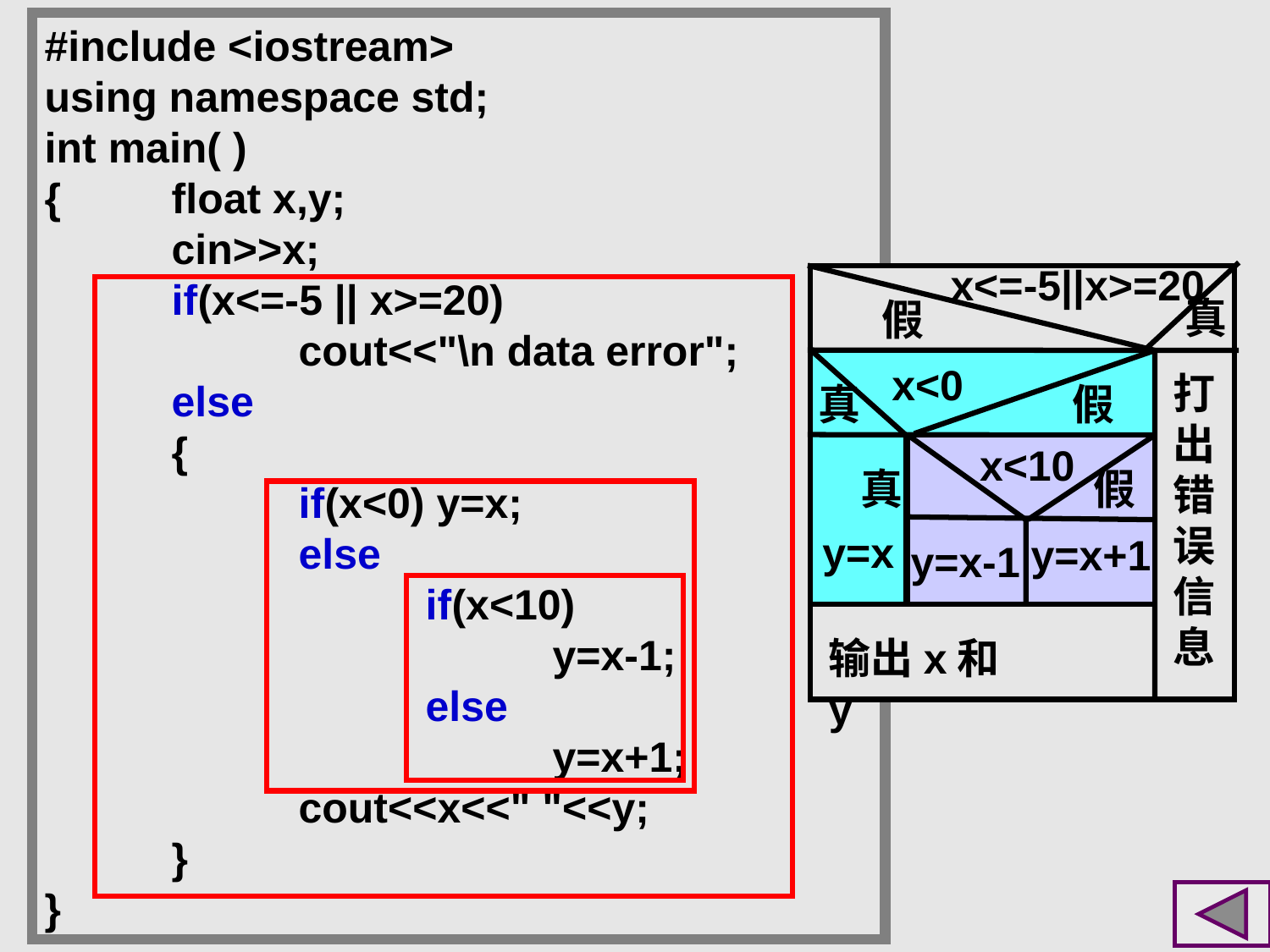

#include <iostream>
using namespace std;
int main( )
{ 	float x,y;
	cin>>x;
	if(x<=-5 || x>=20)
		cout<<"\n data error";
	else
	{
		if(x<0) y=x;
		else
			if(x<10)
				y=x-1;
			else
				y=x+1;
		cout<<x<<" "<<y;
	}
}
x<=-5||x>=20

真
假

x<0
打出错误信息
真
假
x<10

真
假

y=x

y=x+1
y=x-1
输出x和y